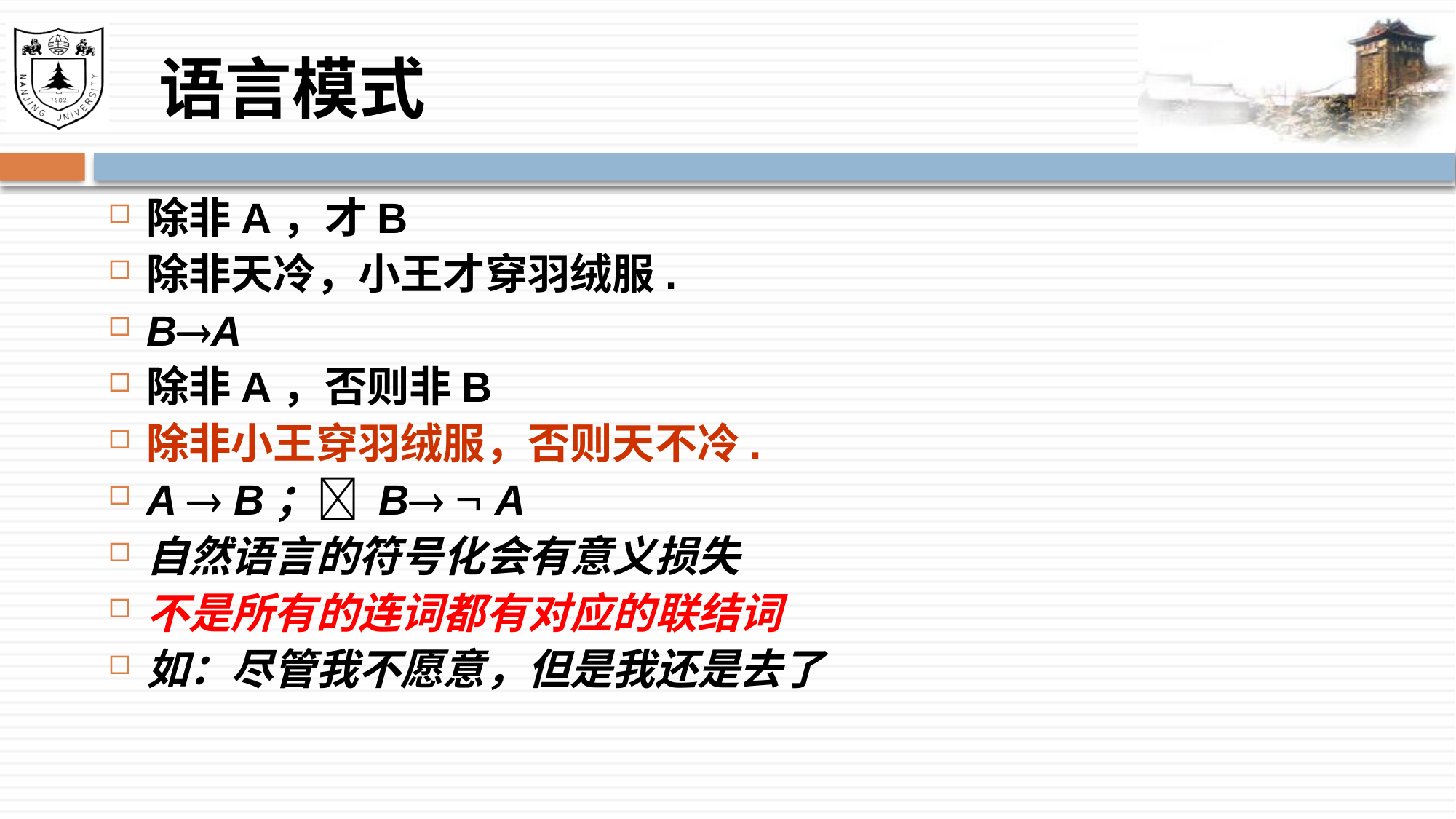

# 语言模式
除非A，才B
除非天冷，小王才穿羽绒服.
B→A
除非A，否则非B
除非小王穿羽绒服，否则天不冷.
A → B；¬ B→ ¬ A
自然语言的符号化会有意义损失
不是所有的连词都有对应的联结词
如：尽管我不愿意，但是我还是去了